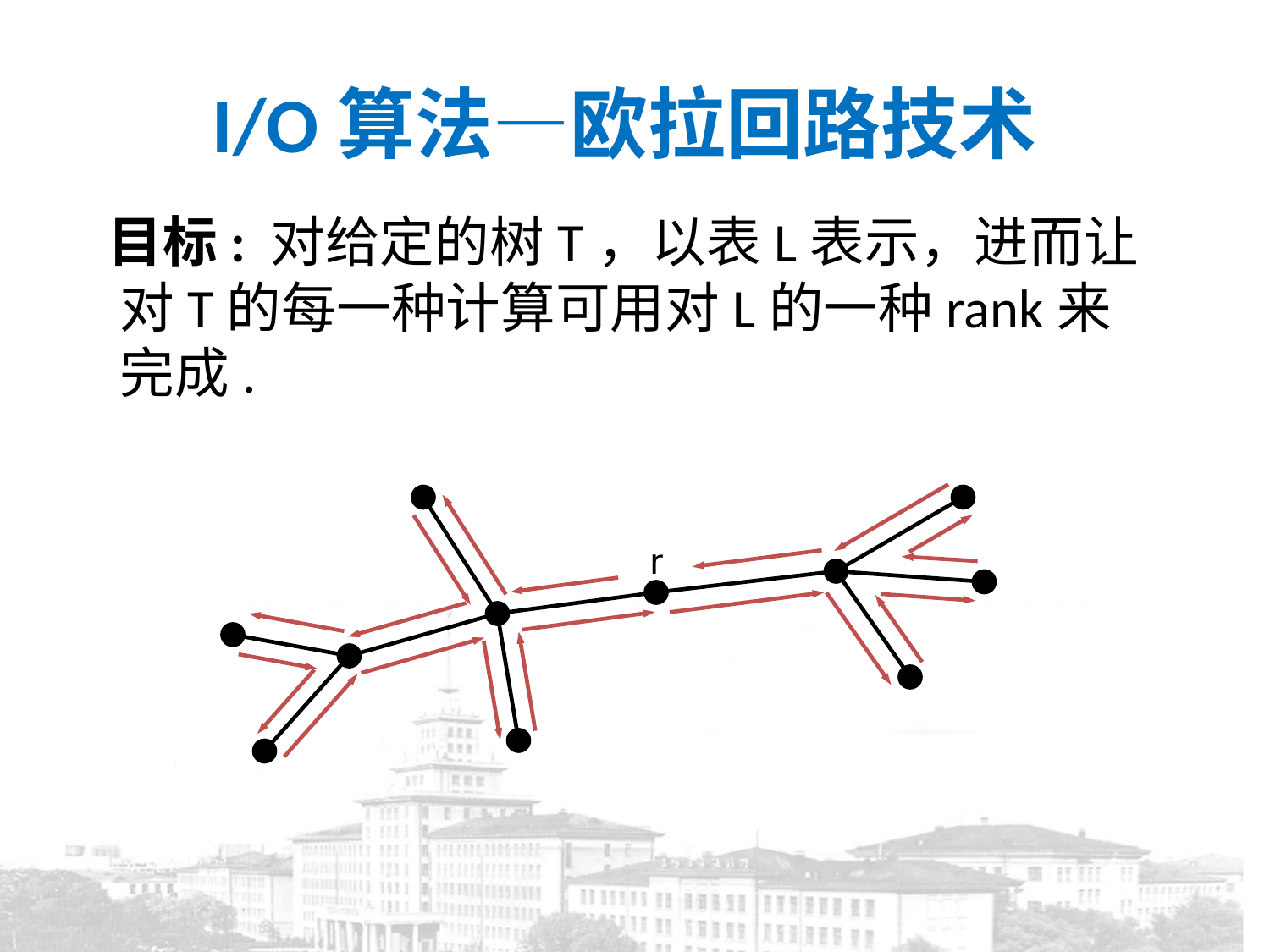

# I/O算法—欧拉回路技术
目标: 对给定的树T，以表L表示，进而让对T的每一种计算可用对L的一种rank来完成.

r